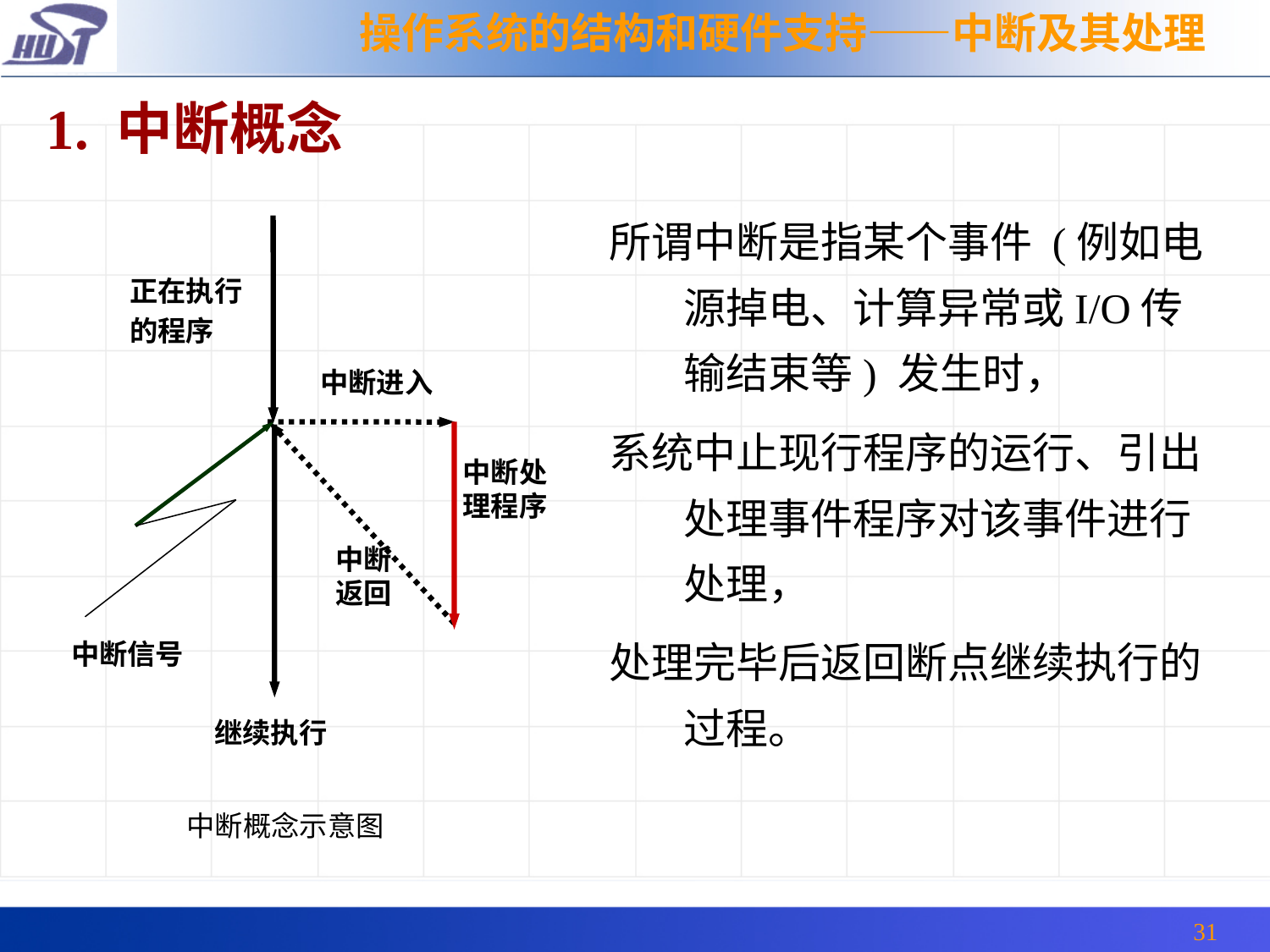

操作系统的结构和硬件支持——中断及其处理
1. 中断概念
所谓中断是指某个事件 (例如电源掉电、计算异常或I/O传输结束等) 发生时，
系统中止现行程序的运行、引出处理事件程序对该事件进行处理，
处理完毕后返回断点继续执行的过程。

正在执行
的程序
中断进入

中断信号

继续执行
中断处
理程序
中断
返回
中断概念示意图
31